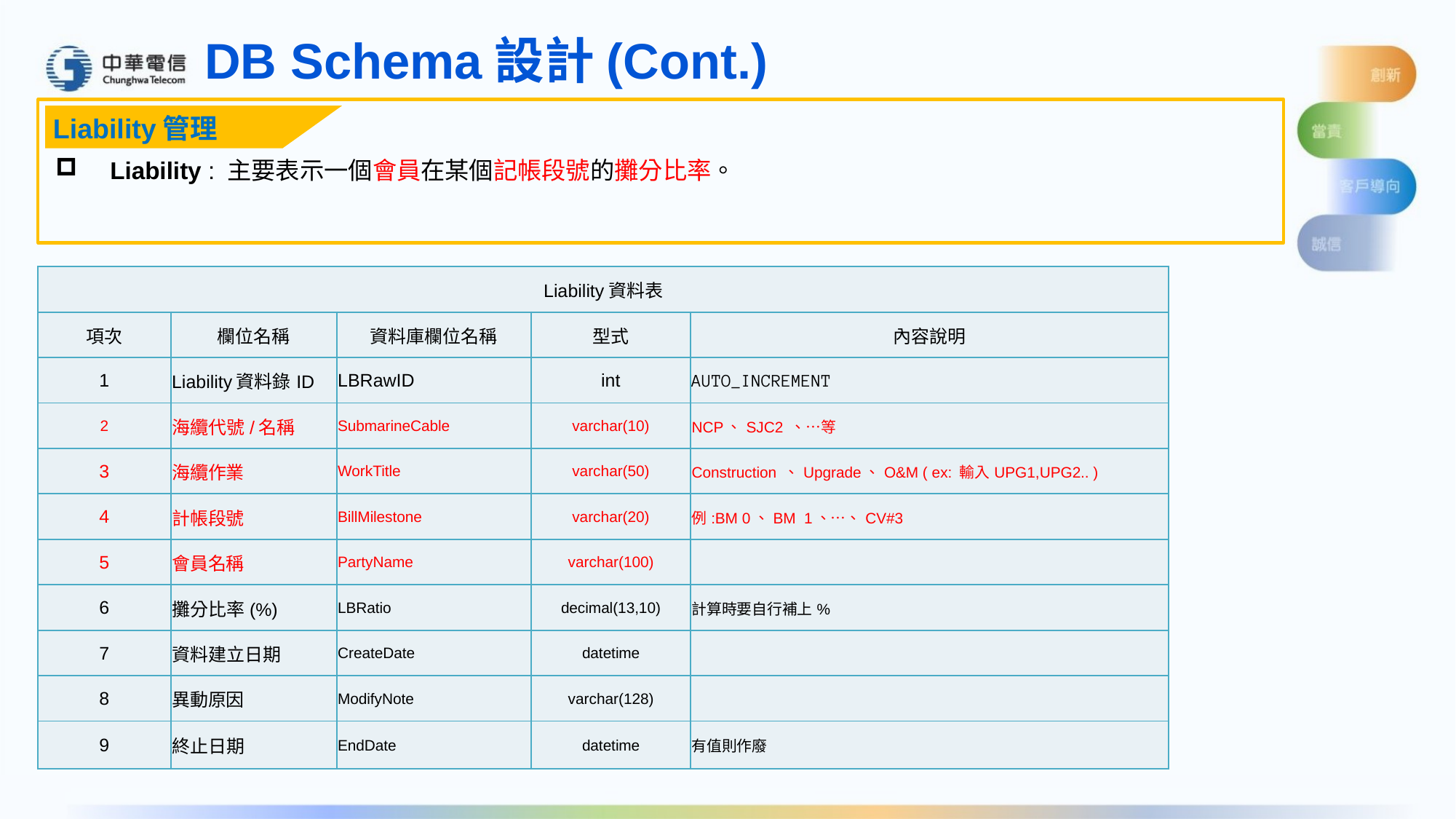

DB Schema設計(Cont.)

說明
Liability管理
Liability : 主要表示一個會員在某個記帳段號的攤分比率。
| Liability資料表 |  |  |  |  |
| --- | --- | --- | --- | --- |
| 項次 | 欄位名稱 | 資料庫欄位名稱 | 型式 | 內容說明 |
| 1 | Liability資料錄ID | LBRawID | int | AUTO\_INCREMENT |
| 2 | 海纜代號/名稱 | SubmarineCable | varchar(10) | NCP、SJC2 、…等 |
| 3 | 海纜作業 | WorkTitle | varchar(50) | Construction 、Upgrade、O&M ( ex: 輸入UPG1,UPG2.. ) |
| 4 | 計帳段號 | BillMilestone | varchar(20) | 例:BM 0、BM 1、…、CV#3 |
| 5 | 會員名稱 | PartyName | varchar(100) |  |
| 6 | 攤分比率(%) | LBRatio | decimal(13,10) | 計算時要自行補上% |
| 7 | 資料建立日期 | CreateDate | datetime |  |
| 8 | 異動原因 | ModifyNote | varchar(128) |  |
| 9 | 終止日期 | EndDate | datetime | 有值則作廢 |